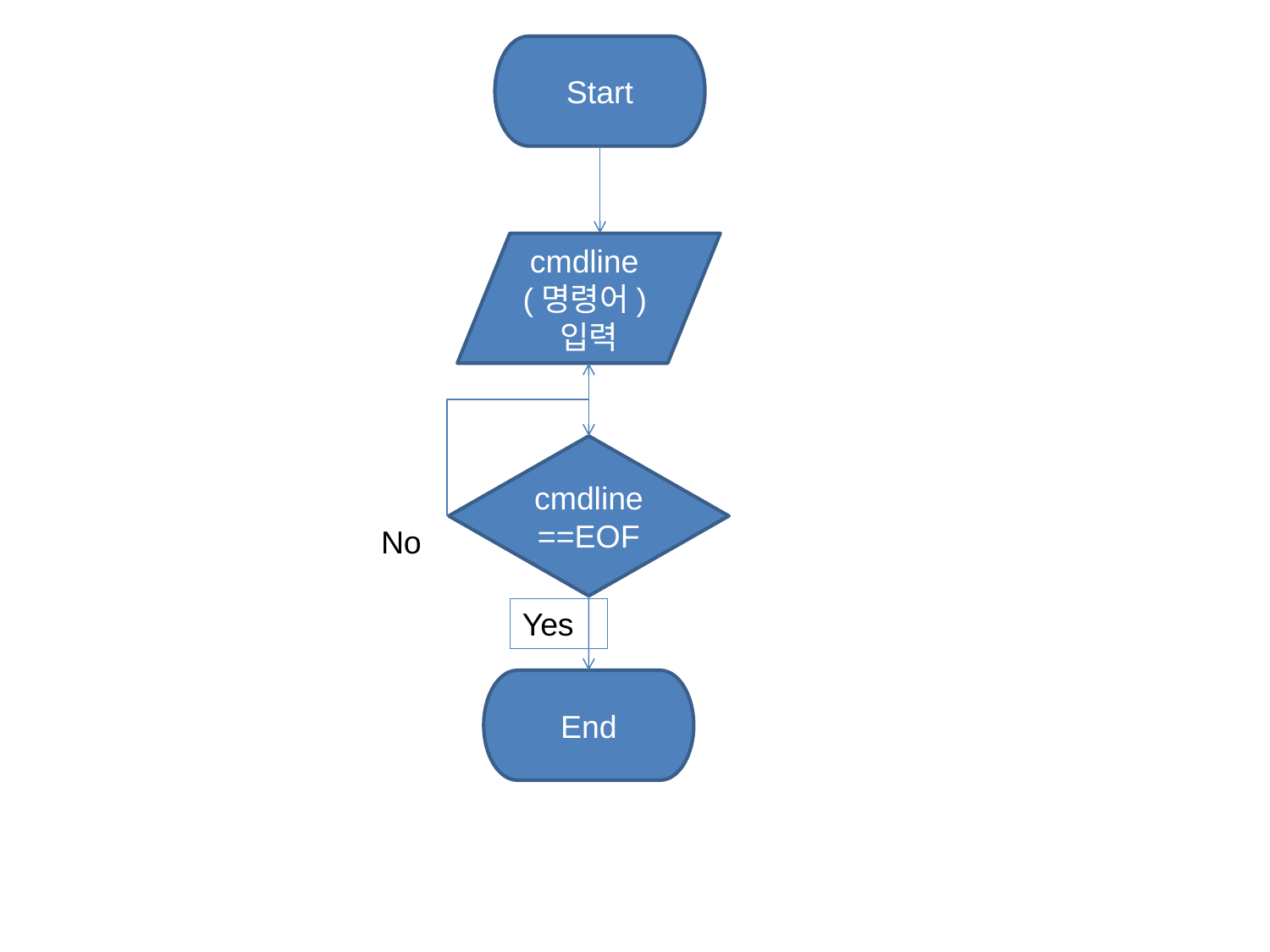

Start
cmdline  (명령어)입력
cmdline ==EOF
No
Yes
End